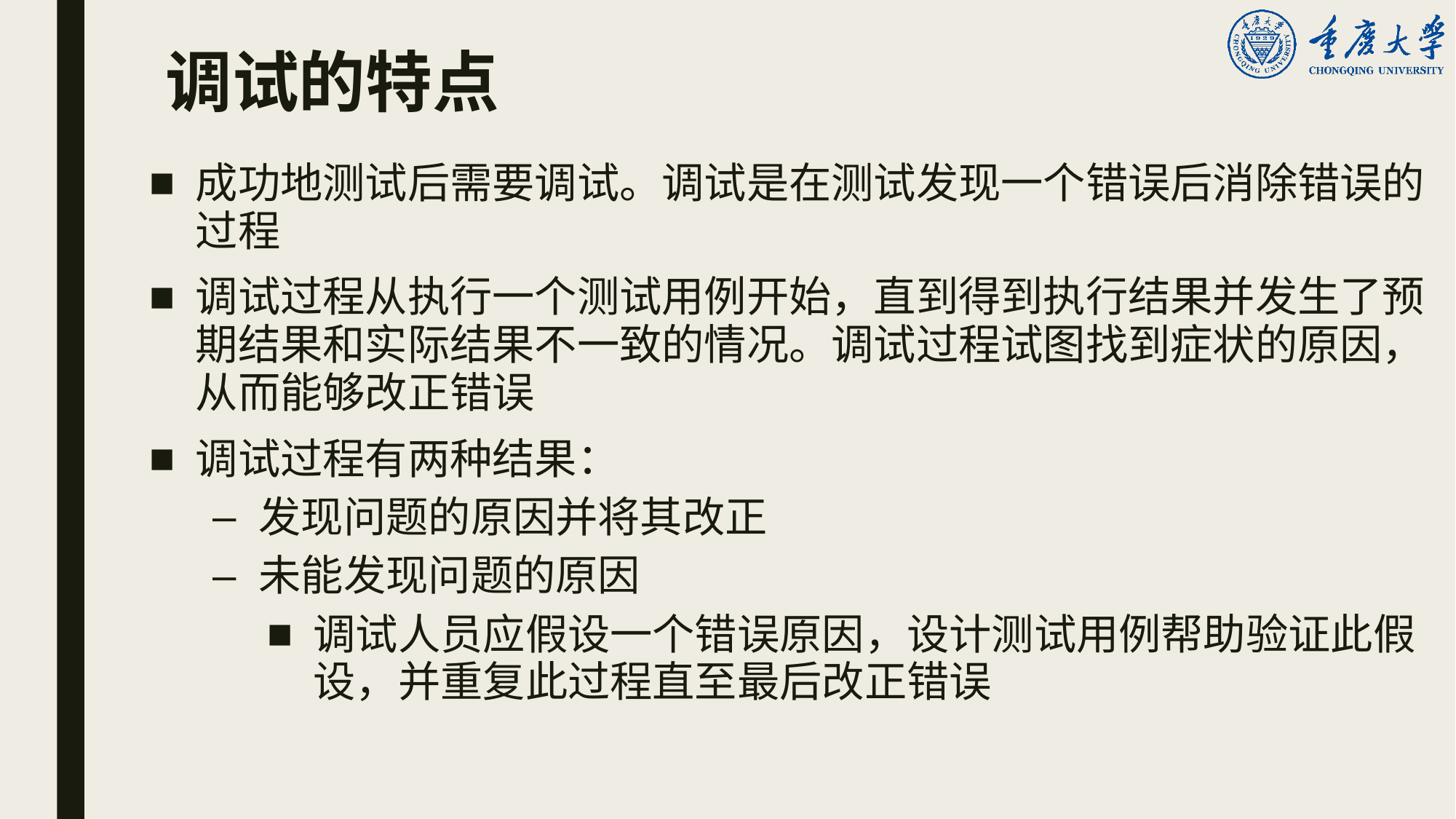

# 调试的特点
成功地测试后需要调试。调试是在测试发现一个错误后消除错误的过程
调试过程从执行一个测试用例开始，直到得到执行结果并发生了预期结果和实际结果不一致的情况。调试过程试图找到症状的原因，从而能够改正错误
调试过程有两种结果：
发现问题的原因并将其改正
未能发现问题的原因
调试人员应假设一个错误原因，设计测试用例帮助验证此假设，并重复此过程直至最后改正错误